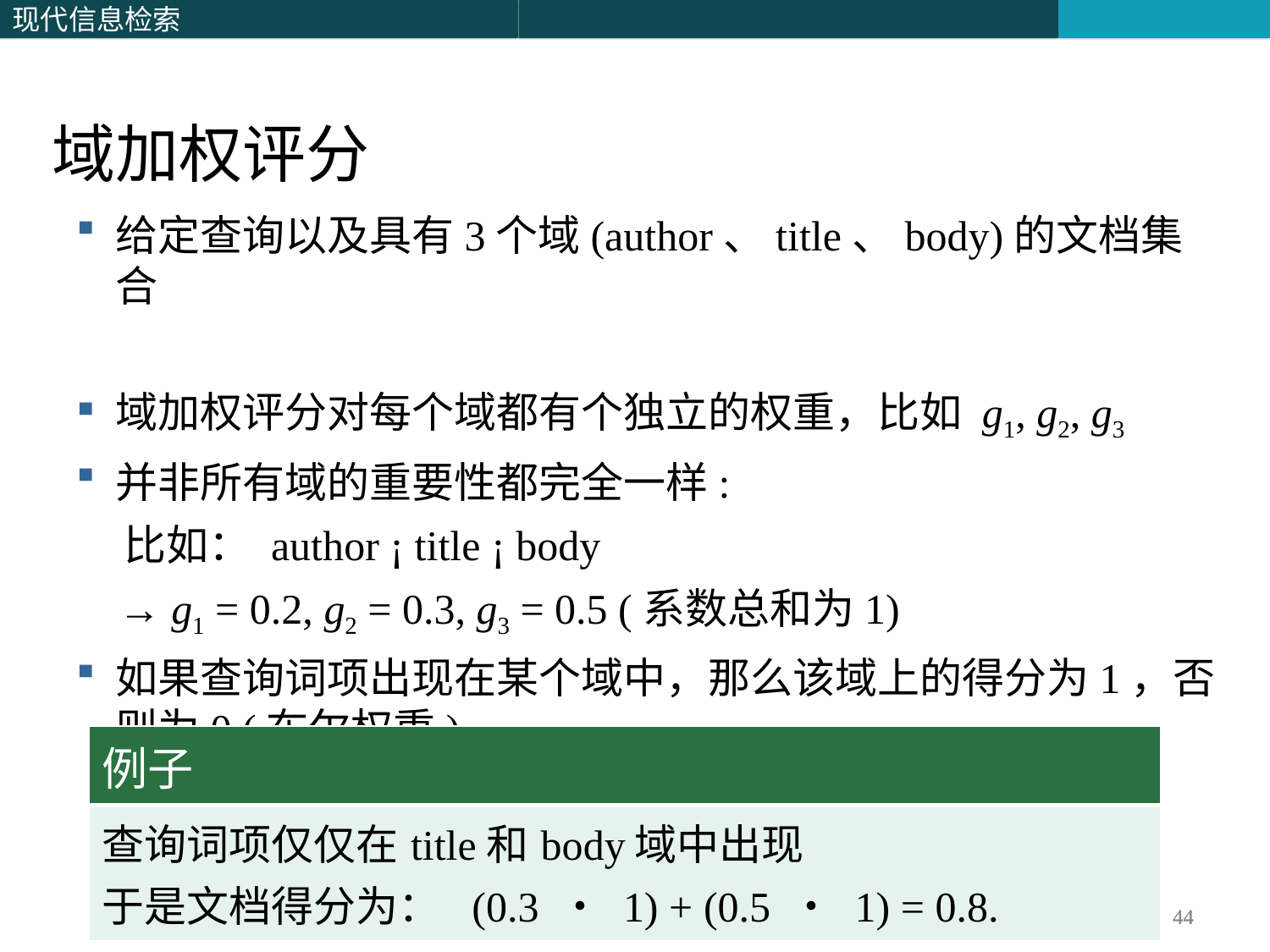

域加权评分

给定查询以及具有3个域(author、title、body)的文档集合

域加权评分对每个域都有个独立的权重，比如 g1, g2, g3
并非所有域的重要性都完全一样:
    比如： author ¡ title ¡ body
    → g1 = 0.2, g2 = 0.3, g3 = 0.5 (系数总和为1)
如果查询词项出现在某个域中，那么该域上的得分为1，否则为0 (布尔权重)

| 例子 |
| --- |
| 查询词项仅仅在title和body域中出现 于是文档得分为： (0.3 ・ 1) + (0.5 ・ 1) = 0.8. |
44
44